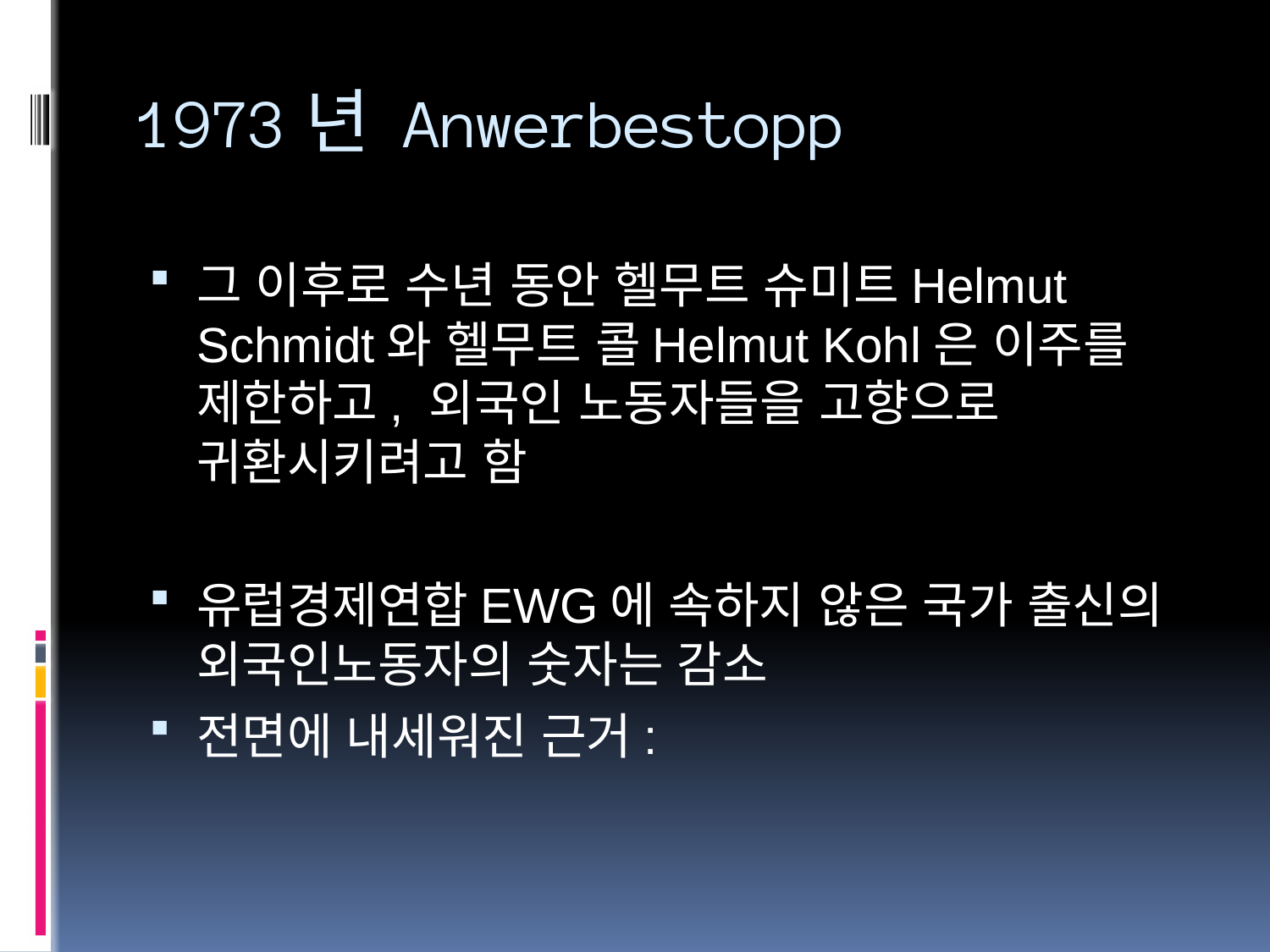

# 1973년 Anwerbestopp
그 이후로 수년 동안 헬무트 슈미트Helmut Schmidt와 헬무트 콜Helmut Kohl은 이주를 제한하고, 외국인 노동자들을 고향으로 귀환시키려고 함

유럽경제연합EWG에 속하지 않은 국가 출신의 외국인노동자의 숫자는 감소
전면에 내세워진 근거: